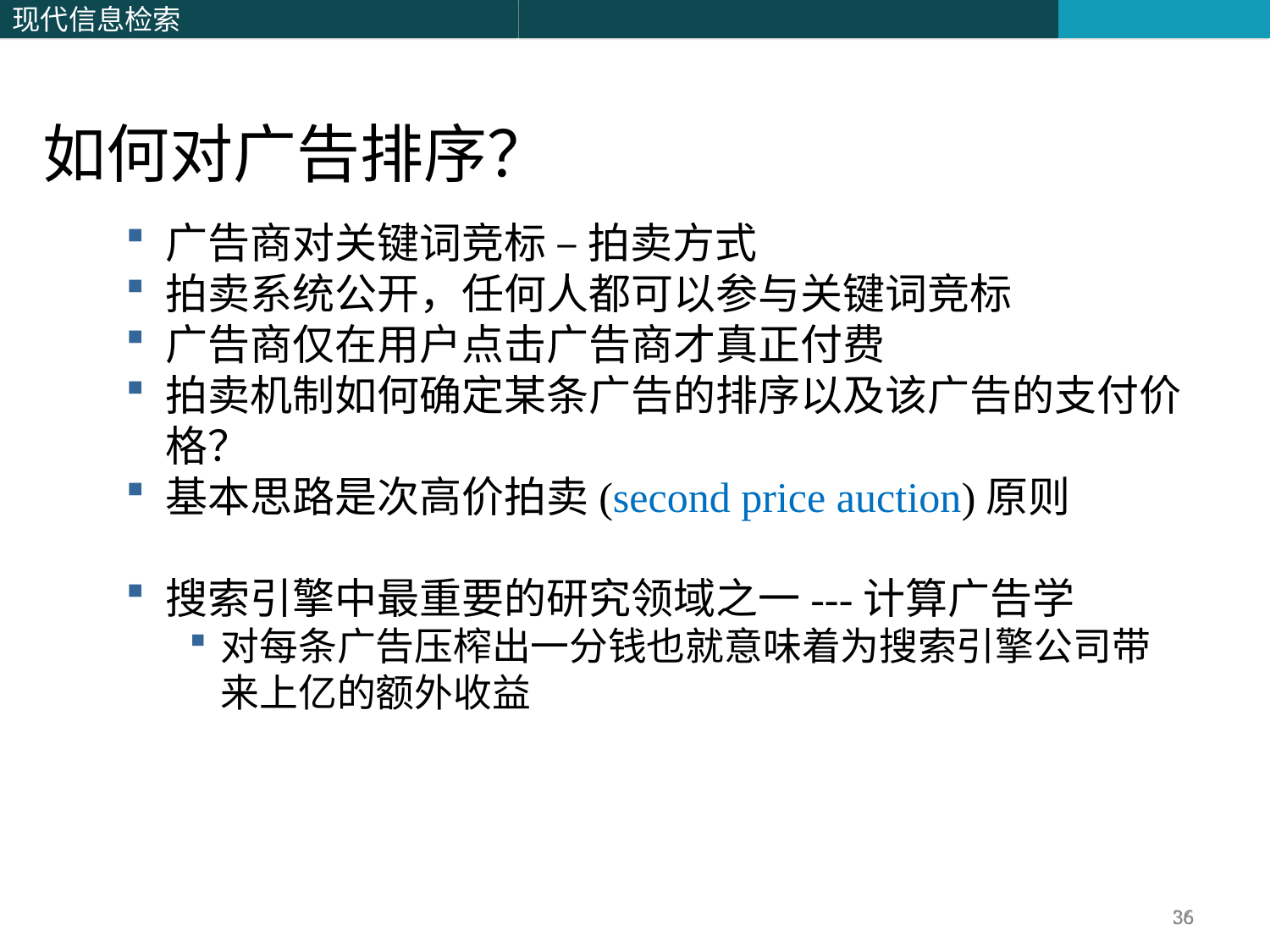

如何对广告排序？

广告商对关键词竞标 – 拍卖方式
拍卖系统公开，任何人都可以参与关键词竞标
广告商仅在用户点击广告商才真正付费
拍卖机制如何确定某条广告的排序以及该广告的支付价格？
基本思路是次高价拍卖(second price auction)原则

搜索引擎中最重要的研究领域之一---计算广告学
对每条广告压榨出一分钱也就意味着为搜索引擎公司带来上亿的额外收益
36
36